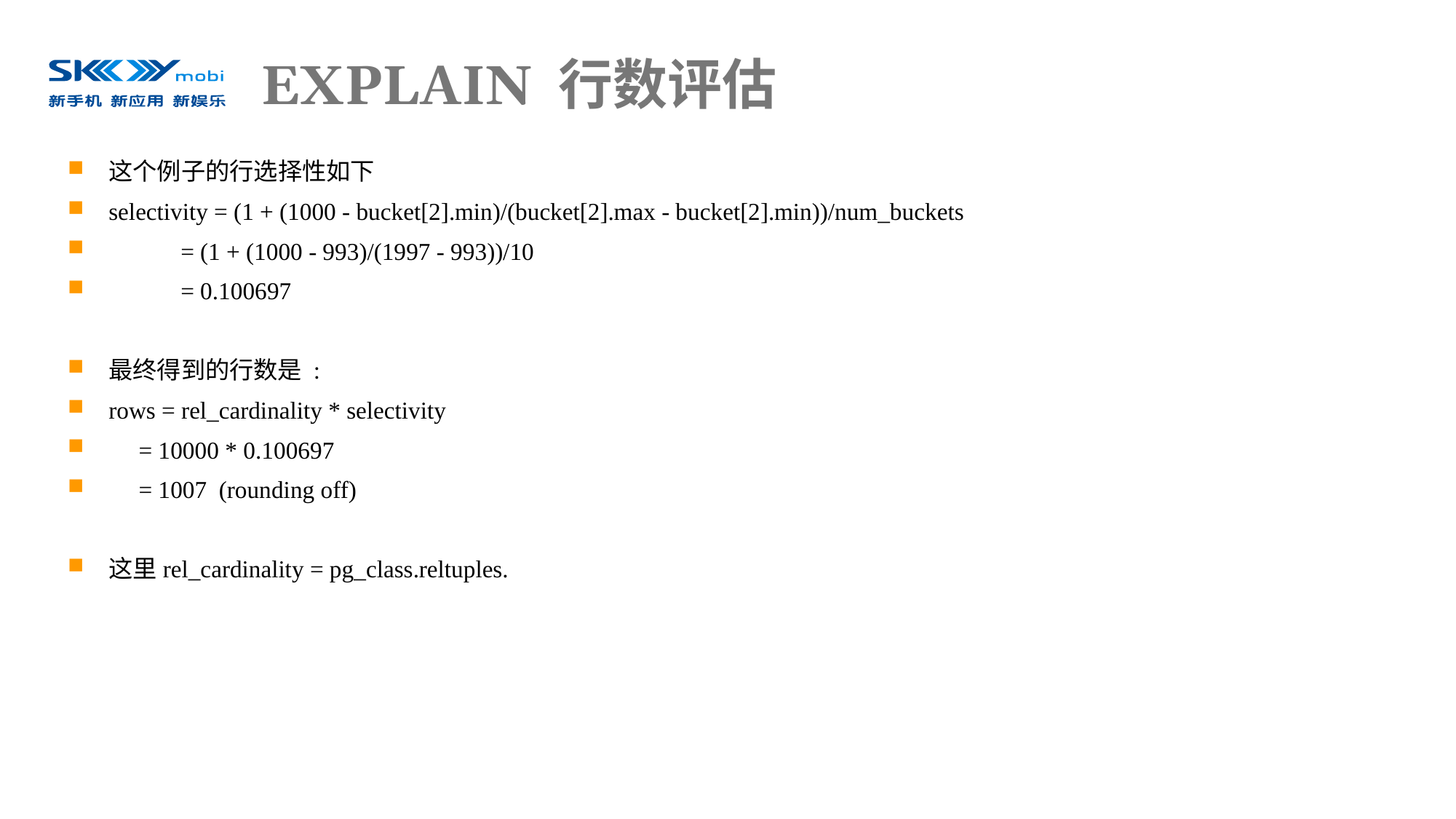

# EXPLAIN 行数评估
这个例子的行选择性如下
selectivity = (1 + (1000 - bucket[2].min)/(bucket[2].max - bucket[2].min))/num_buckets
            = (1 + (1000 - 993)/(1997 - 993))/10
            = 0.100697

最终得到的行数是 :
rows = rel_cardinality * selectivity
     = 10000 * 0.100697
     = 1007  (rounding off)

这里rel_cardinality = pg_class.reltuples.